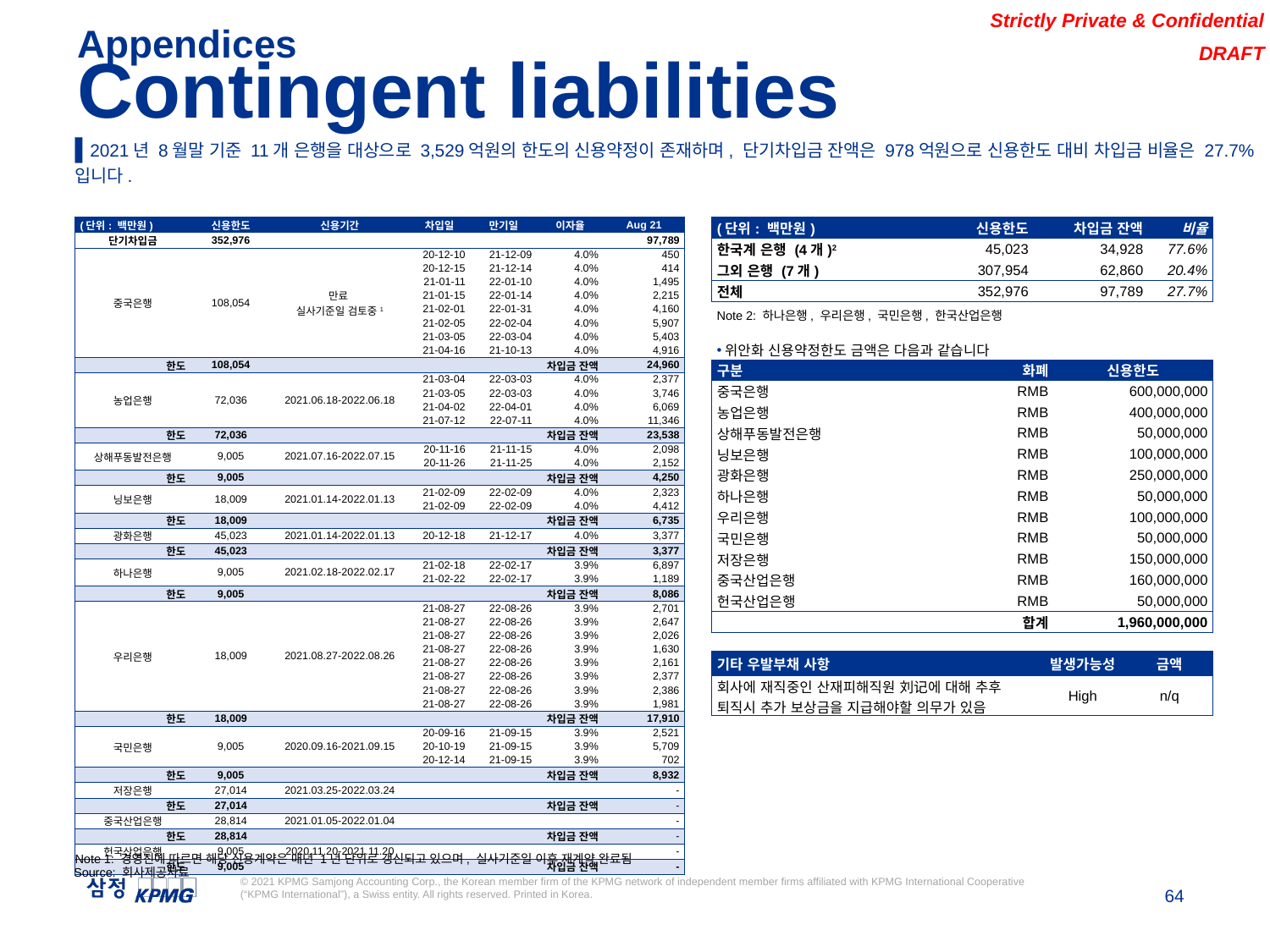

Appendices
Contingent liabilities
▌2021년 8월말 기준 11개 은행을 대상으로 3,529억원의 한도의 신용약정이 존재하며, 단기차입금 잔액은 978억원으로 신용한도 대비 차입금 비율은 27.7%입니다.

| (단위: 백만원) |  | 신용한도 | 신용기간 | 차입일 | 만기일 | 이자율 | Aug 21 |
| --- | --- | --- | --- | --- | --- | --- | --- |
| 단기차입금 |  | 352,976 |  |  |  |  | 97,789 |
| 중국은행 |  | 108,054 | 만료 실사기준일 검토중1 | 20-12-10 | 21-12-09 | 4.0% | 450 |
|  |  |  |  | 20-12-15 | 21-12-14 | 4.0% | 414 |
|  |  |  |  | 21-01-11 | 22-01-10 | 4.0% | 1,495 |
|  |  |  |  | 21-01-15 | 22-01-14 | 4.0% | 2,215 |
|  |  |  |  | 21-02-01 | 22-01-31 | 4.0% | 4,160 |
|  |  |  |  | 21-02-05 | 22-02-04 | 4.0% | 5,907 |
|  |  |  |  | 21-03-05 | 22-03-04 | 4.0% | 5,403 |
|  |  |  |  | 21-04-16 | 21-10-13 | 4.0% | 4,916 |
|  | 한도 | 108,054 |  |  |  | 차입금 잔액 | 24,960 |
| 농업은행 |  | 72,036 | 2021.06.18-2022.06.18 | 21-03-04 | 22-03-03 | 4.0% | 2,377 |
|  |  |  |  | 21-03-05 | 22-03-03 | 4.0% | 3,746 |
|  |  |  |  | 21-04-02 | 22-04-01 | 4.0% | 6,069 |
|  |  |  |  | 21-07-12 | 22-07-11 | 4.0% | 11,346 |
|  | 한도 | 72,036 |  |  |  | 차입금 잔액 | 23,538 |
| 상해푸동발전은행 |  | 9,005 | 2021.07.16-2022.07.15 | 20-11-16 | 21-11-15 | 4.0% | 2,098 |
|  |  |  |  | 20-11-26 | 21-11-25 | 4.0% | 2,152 |
|  | 한도 | 9,005 |  |  |  | 차입금 잔액 | 4,250 |
| 닝보은행 |  | 18,009 | 2021.01.14-2022.01.13 | 21-02-09 | 22-02-09 | 4.0% | 2,323 |
|  |  |  |  | 21-02-09 | 22-02-09 | 4.0% | 4,412 |
|  | 한도 | 18,009 |  |  |  | 차입금 잔액 | 6,735 |
| 광화은행 |  | 45,023 | 2021.01.14-2022.01.13 | 20-12-18 | 21-12-17 | 4.0% | 3,377 |
|  | 한도 | 45,023 |  |  |  | 차입금 잔액 | 3,377 |
| 하나은행 |  | 9,005 | 2021.02.18-2022.02.17 | 21-02-18 | 22-02-17 | 3.9% | 6,897 |
|  |  |  |  | 21-02-22 | 22-02-17 | 3.9% | 1,189 |
|  | 한도 | 9,005 |  |  |  | 차입금 잔액 | 8,086 |
| 우리은행 |  | 18,009 | 2021.08.27-2022.08.26 | 21-08-27 | 22-08-26 | 3.9% | 2,701 |
|  |  |  |  | 21-08-27 | 22-08-26 | 3.9% | 2,647 |
|  |  |  |  | 21-08-27 | 22-08-26 | 3.9% | 2,026 |
|  |  |  |  | 21-08-27 | 22-08-26 | 3.9% | 1,630 |
|  |  |  |  | 21-08-27 | 22-08-26 | 3.9% | 2,161 |
|  |  |  |  | 21-08-27 | 22-08-26 | 3.9% | 2,377 |
|  |  |  |  | 21-08-27 | 22-08-26 | 3.9% | 2,386 |
|  |  |  |  | 21-08-27 | 22-08-26 | 3.9% | 1,981 |
|  | 한도 | 18,009 |  |  |  | 차입금 잔액 | 17,910 |
| 국민은행 |  | 9,005 | 2020.09.16-2021.09.15 | 20-09-16 | 21-09-15 | 3.9% | 2,521 |
|  |  |  |  | 20-10-19 | 21-09-15 | 3.9% | 5,709 |
|  |  |  |  | 20-12-14 | 21-09-15 | 3.9% | 702 |
|  | 한도 | 9,005 |  |  |  | 차입금 잔액 | 8,932 |
| 저장은행 |  | 27,014 | 2021.03.25-2022.03.24 |  |  |  | - |
|  | 한도 | 27,014 |  |  |  | 차입금 잔액 | - |
| 중국산업은행 |  | 28,814 | 2021.01.05-2022.01.04 |  |  |  | - |
|  | 한도 | 28,814 |  |  |  | 차입금 잔액 | - |
| 헌국산업은행 |  | 9,005 | 2020.11.20-2021.11.20 |  |  |  | - |
|  | 한도 | 9,005 |  |  |  | 차입금 잔액 | - |
| (단위: 백만원) | 신용한도 | 차입금 잔액 | 비율 |
| --- | --- | --- | --- |
| 한국계 은행 (4개)2 | 45,023 | 34,928 | 77.6% |
| 그외 은행 (7개) | 307,954 | 62,860 | 20.4% |
| 전체 | 352,976 | 97,789 | 27.7% |
Note 2: 하나은행, 우리은행, 국민은행, 한국산업은행
위안화 신용약정한도 금액은 다음과 같습니다
| 구분 | 화폐 | 신용한도 |
| --- | --- | --- |
| 중국은행 | RMB | 600,000,000 |
| 농업은행 | RMB | 400,000,000 |
| 상해푸동발전은행 | RMB | 50,000,000 |
| 닝보은행 | RMB | 100,000,000 |
| 광화은행 | RMB | 250,000,000 |
| 하나은행 | RMB | 50,000,000 |
| 우리은행 | RMB | 100,000,000 |
| 국민은행 | RMB | 50,000,000 |
| 저장은행 | RMB | 150,000,000 |
| 중국산업은행 | RMB | 160,000,000 |
| 헌국산업은행 | RMB | 50,000,000 |
|  | 합계 | 1,960,000,000 |
| 기타 우발부채 사항 | 발생가능성 | 금액 |
| --- | --- | --- |
| 회사에 재직중인 산재피해직원 刘记에 대해 추후 퇴직시 추가 보상금을 지급해야할 의무가 있음 | High | n/q |
Note 1: 경영진에 따르면 해당 신용계약은 매년 1년 단위로 갱신되고 있으며, 실사기준일 이후 재계약 완료됨
Source: 회사제공자료